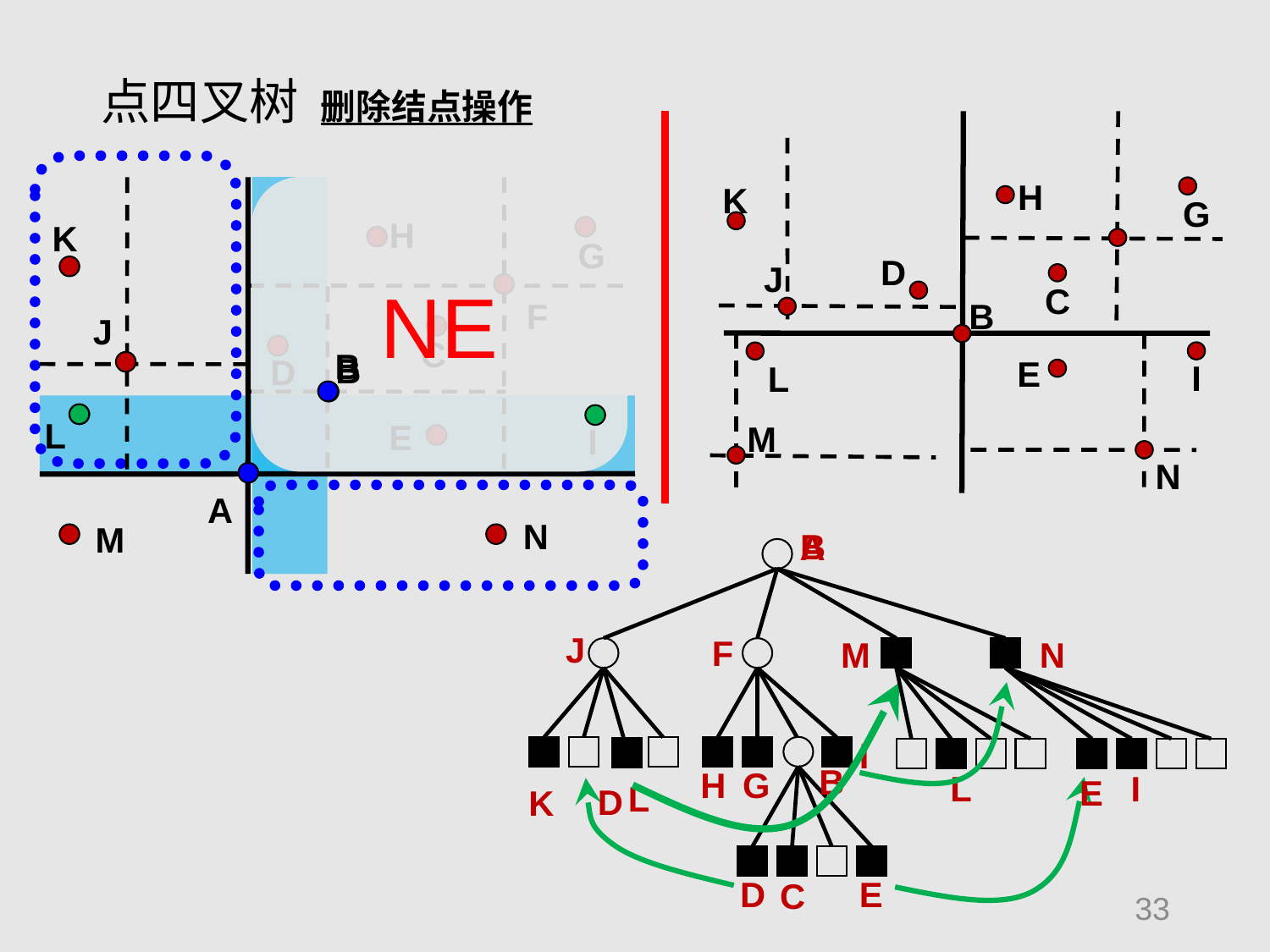

点四叉树  删除结点操作
H
K

G

D
J

C

B

E
I
L

M

N
A

J
F

N
M
I

K
L
H
G
B

C
D
E

NE
B

H
K

G

F
J

C

D

L
E
I

A
N
M

B

B
A

J
F
M
N

L

I

I

B
H
G
E
L
D
K

C

D
E
33